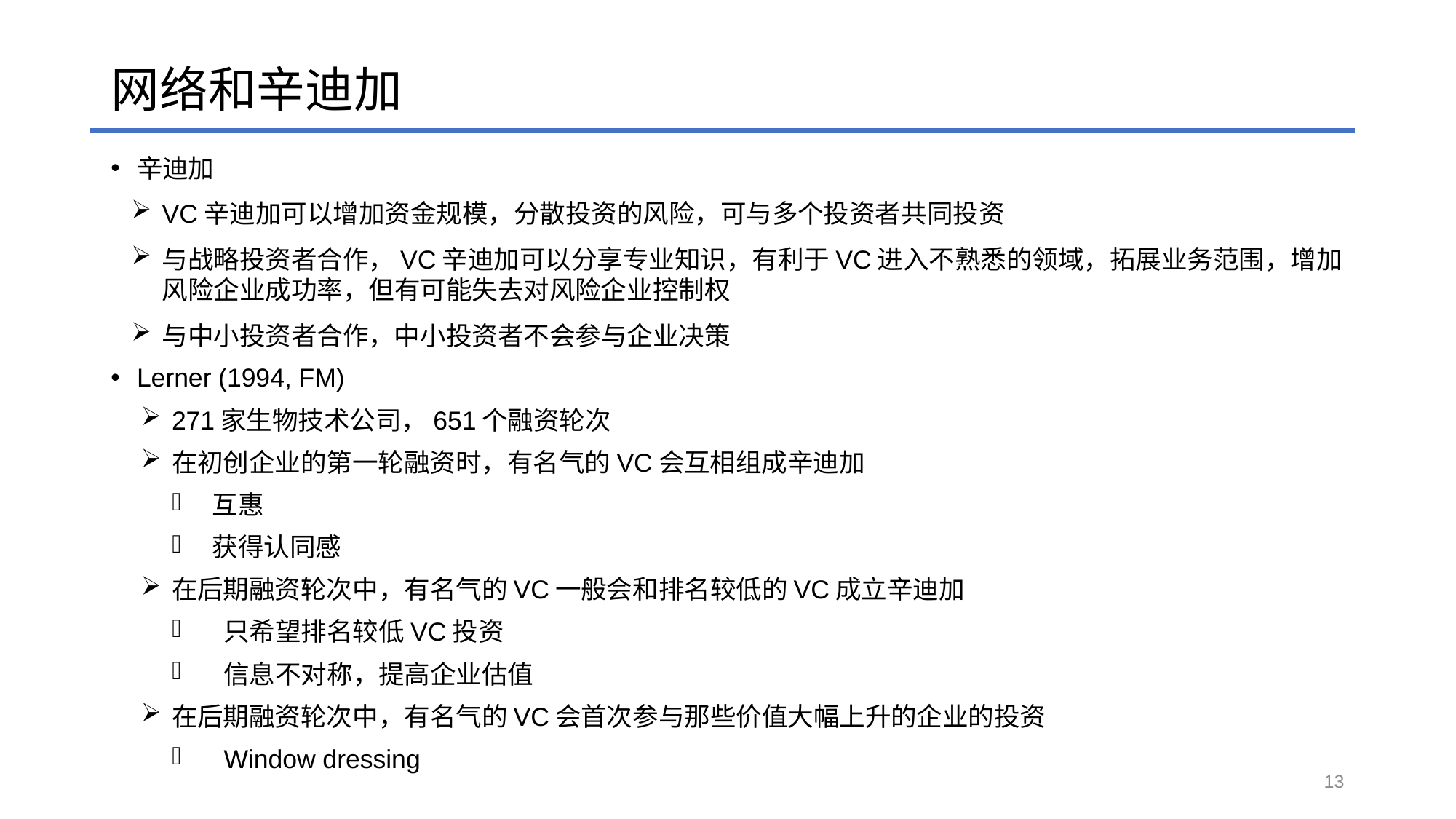

# 网络和辛迪加
辛迪加
VC辛迪加可以增加资金规模，分散投资的风险，可与多个投资者共同投资
与战略投资者合作，VC辛迪加可以分享专业知识，有利于VC进入不熟悉的领域，拓展业务范围，增加风险企业成功率，但有可能失去对风险企业控制权
与中小投资者合作，中小投资者不会参与企业决策
Lerner (1994, FM)
271家生物技术公司，651个融资轮次
在初创企业的第一轮融资时，有名气的VC会互相组成辛迪加
互惠
获得认同感
在后期融资轮次中，有名气的VC一般会和排名较低的VC成立辛迪加
只希望排名较低VC投资
信息不对称，提高企业估值
在后期融资轮次中，有名气的VC会首次参与那些价值大幅上升的企业的投资
Window dressing
13